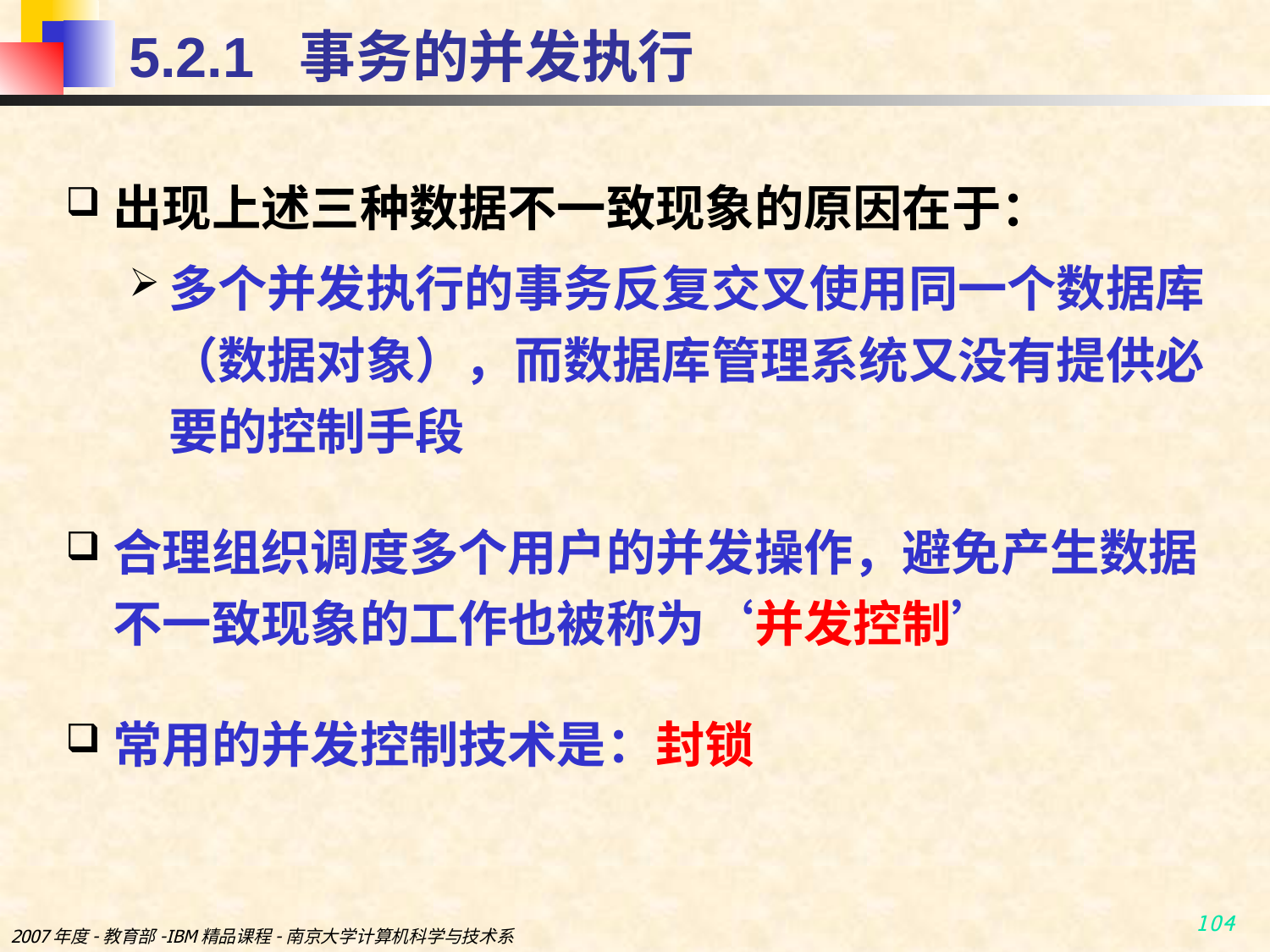

# 5.2.1  事务的并发执行
出现上述三种数据不一致现象的原因在于：
多个并发执行的事务反复交叉使用同一个数据库（数据对象），而数据库管理系统又没有提供必要的控制手段

合理组织调度多个用户的并发操作，避免产生数据不一致现象的工作也被称为‘并发控制’

常用的并发控制技术是：封锁
104